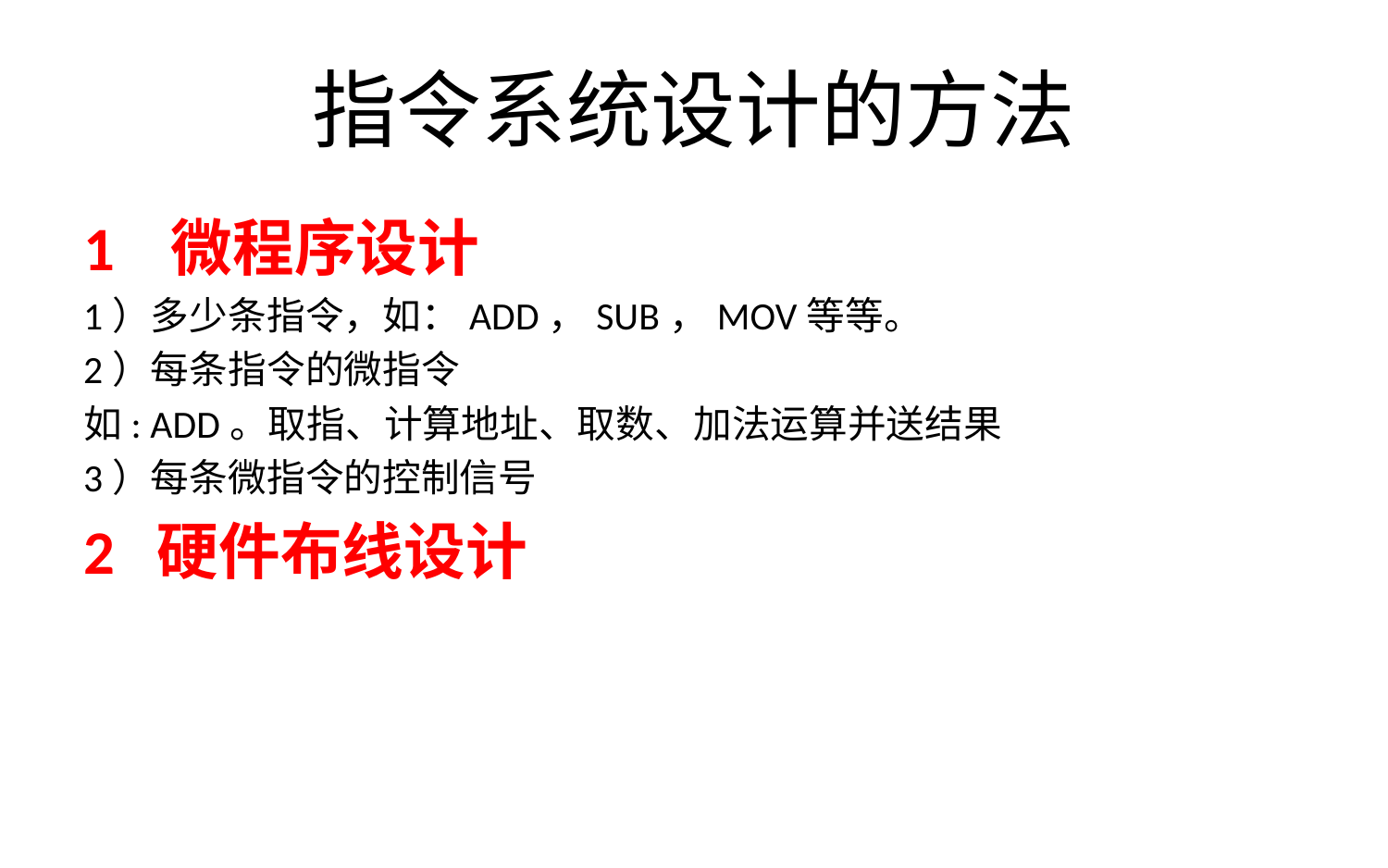

# 指令系统设计的方法
1   微程序设计
1）多少条指令，如：ADD，SUB，MOV等等。
2）每条指令的微指令
如: ADD。取指、计算地址、取数、加法运算并送结果
3）每条微指令的控制信号
2  硬件布线设计